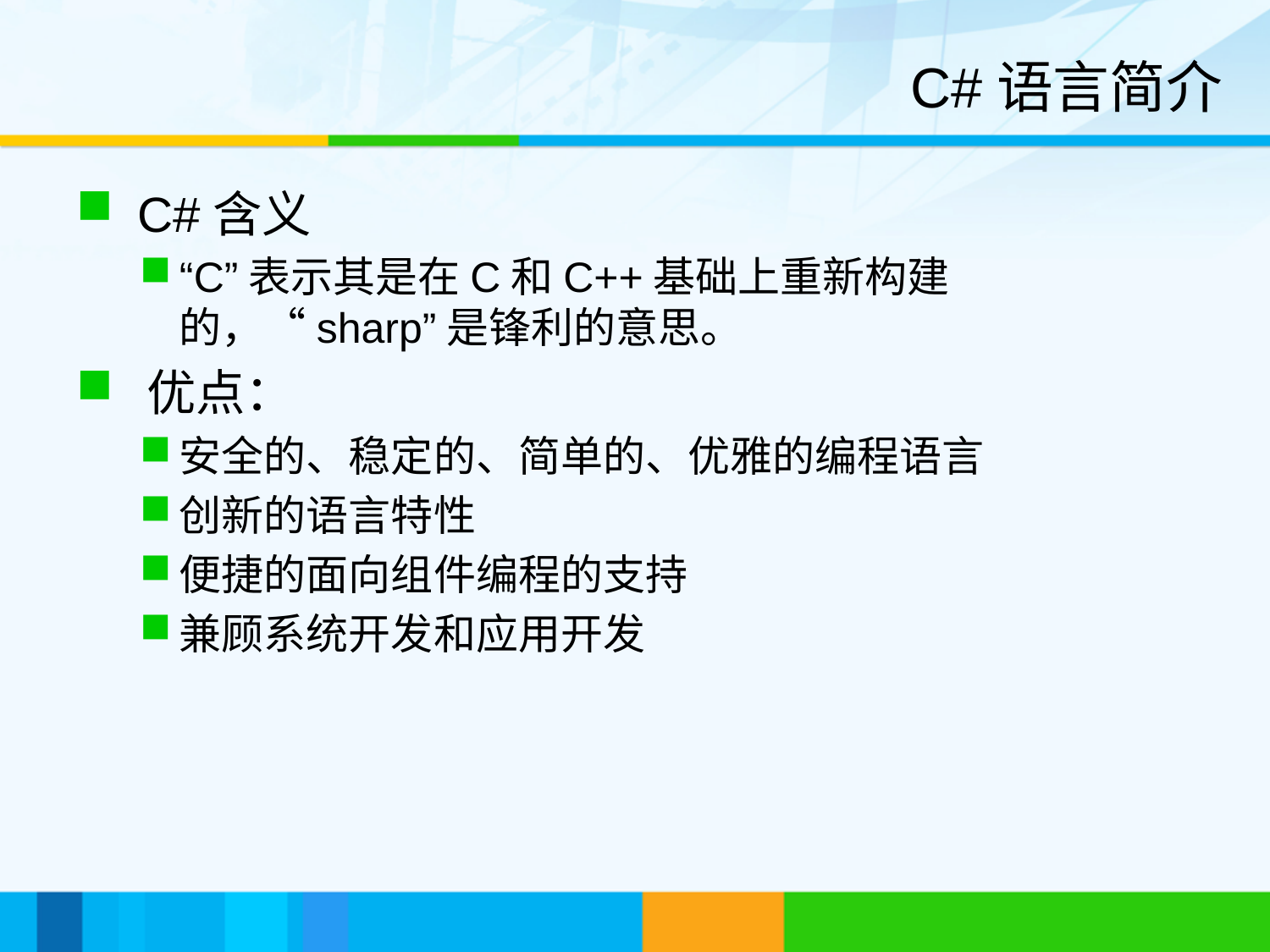

C#含义
“C”表示其是在C和C++基础上重新构建的，“sharp”是锋利的意思。
 优点：
安全的、稳定的、简单的、优雅的编程语言
创新的语言特性
便捷的面向组件编程的支持
兼顾系统开发和应用开发

 C#语言简介